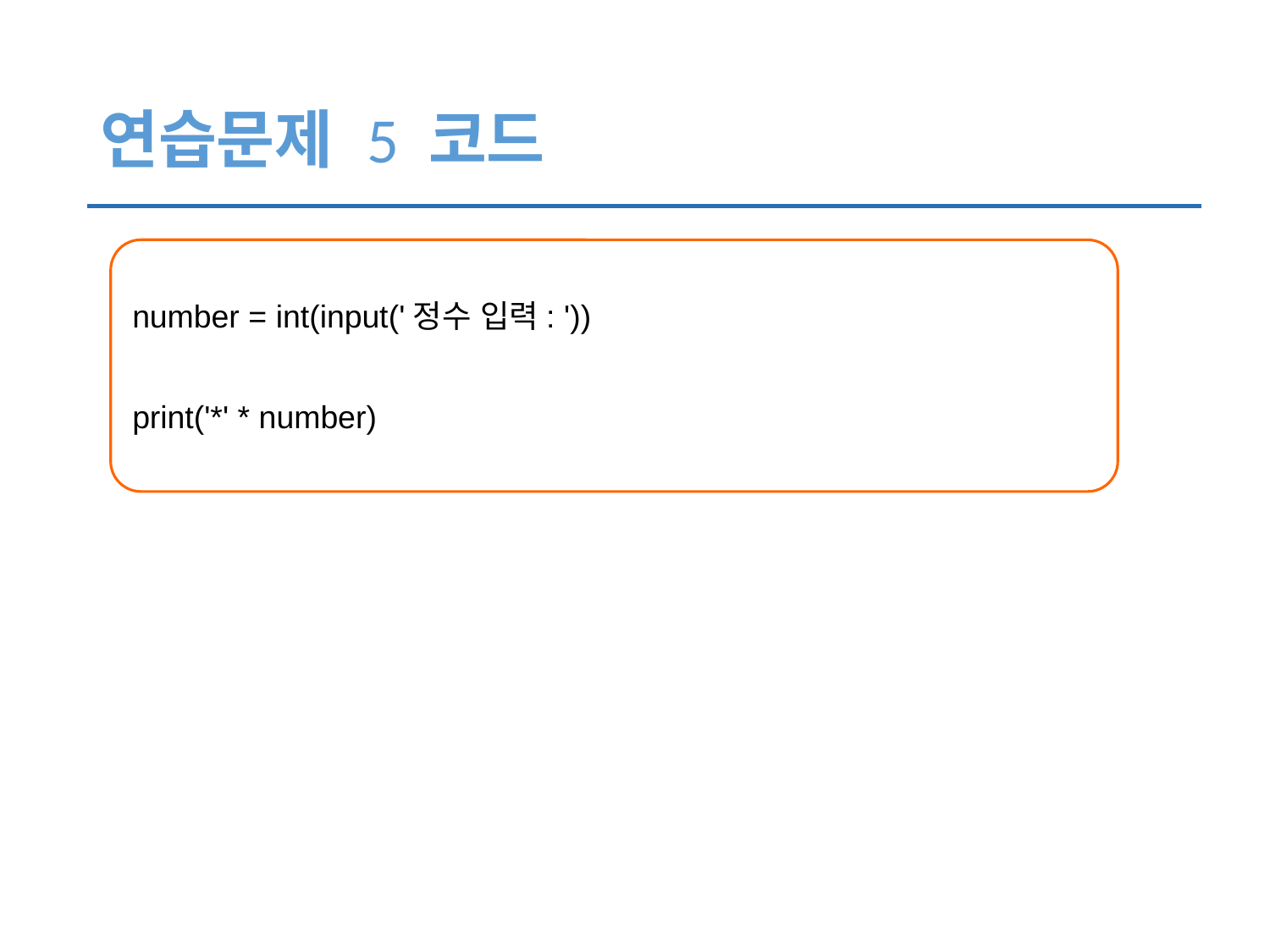

# 연습문제 5 코드
number = int(input('정수 입력: '))

print('*' * number)